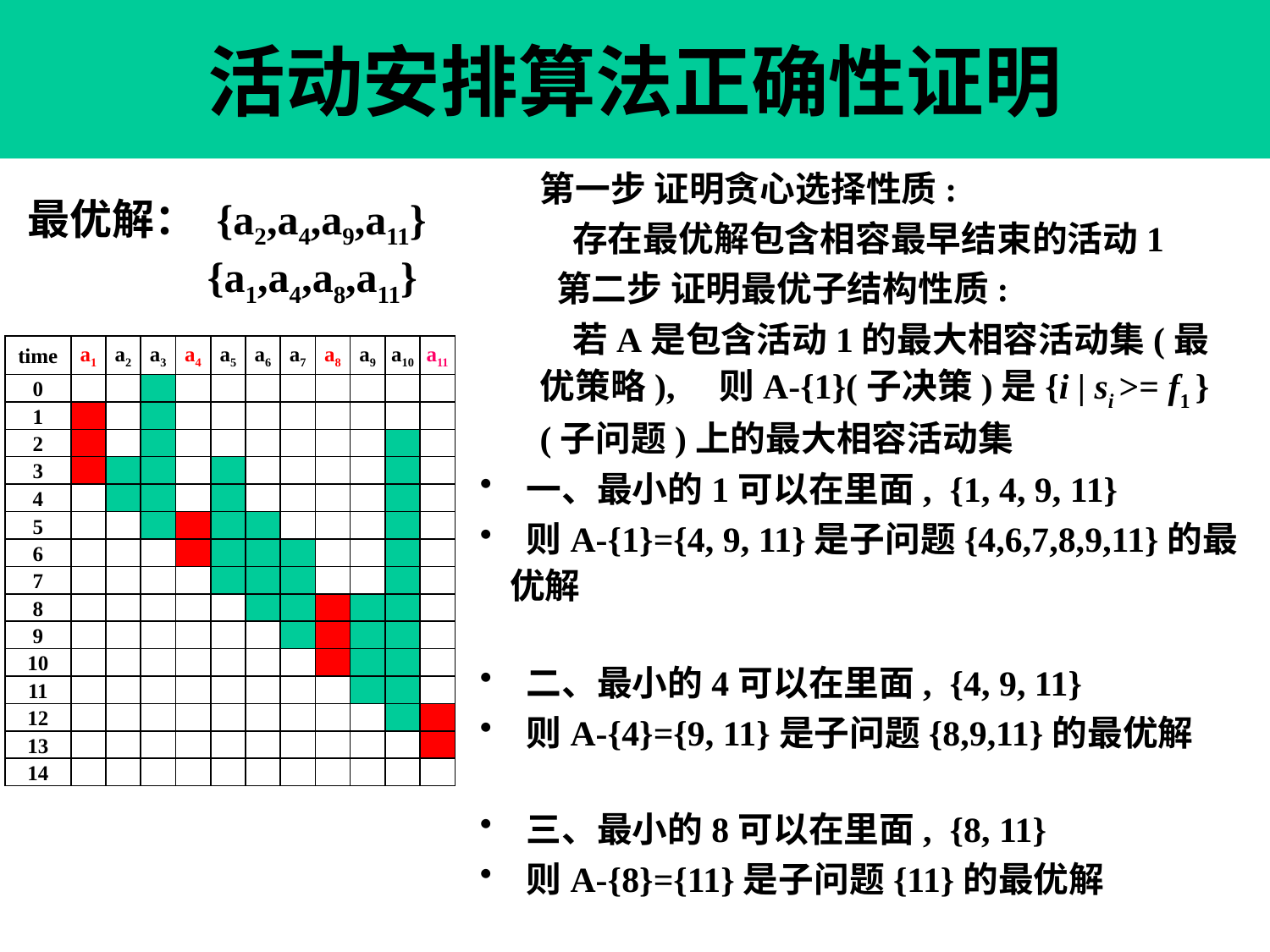

# 活动安排算法正确性证明
第一步 证明贪心选择性质:
   存在最优解包含相容最早结束的活动1
 第二步 证明最优子结构性质:
   若A是包含活动1的最大相容活动集(最优策略),    则A-{1}(子决策)是{i | si >= f1 } (子问题)上的最大相容活动集
最优解： {a2,a4,a9,a11}
                 {a1,a4,a8,a11}
time
a1
a2
a3
a4
a5
a6
a7
a8
a9
a10
a11
0

1

2

3

4

5

6

7

8

9

10

11

12

13

14

 一、最小的1可以在里面,  {1, 4, 9, 11}
 则A-{1}={4, 9, 11}是子问题{4,6,7,8,9,11}的最优解
 二、最小的4可以在里面,  {4, 9, 11}
 则A-{4}={9, 11}是子问题{8,9,11}的最优解
 三、最小的8可以在里面,  {8, 11}
 则A-{8}={11}是子问题{11}的最优解